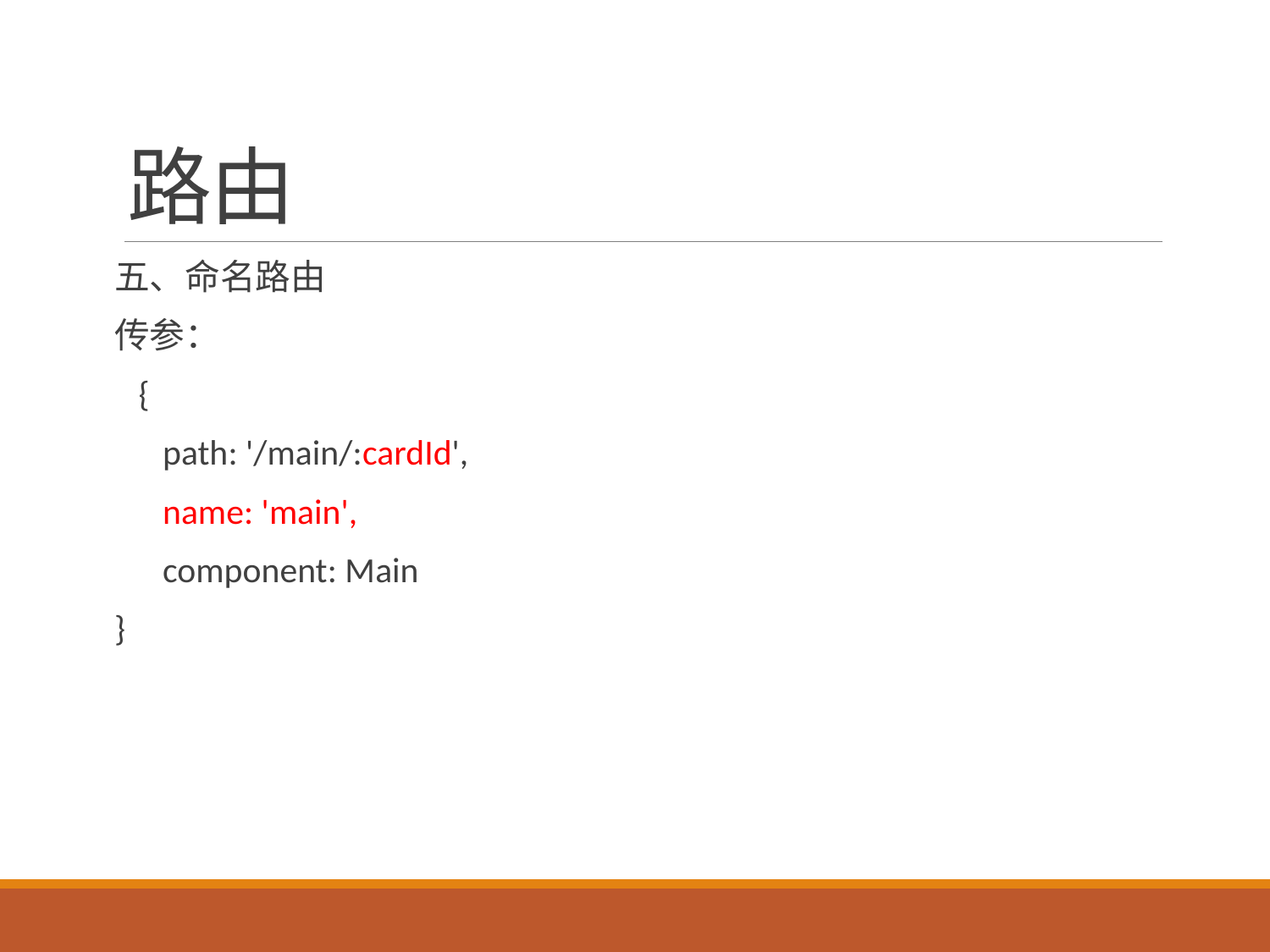

# 路由
五、命名路由
传参：
   {
      path: '/main/:cardId',
      name: 'main',
      component: Main
}